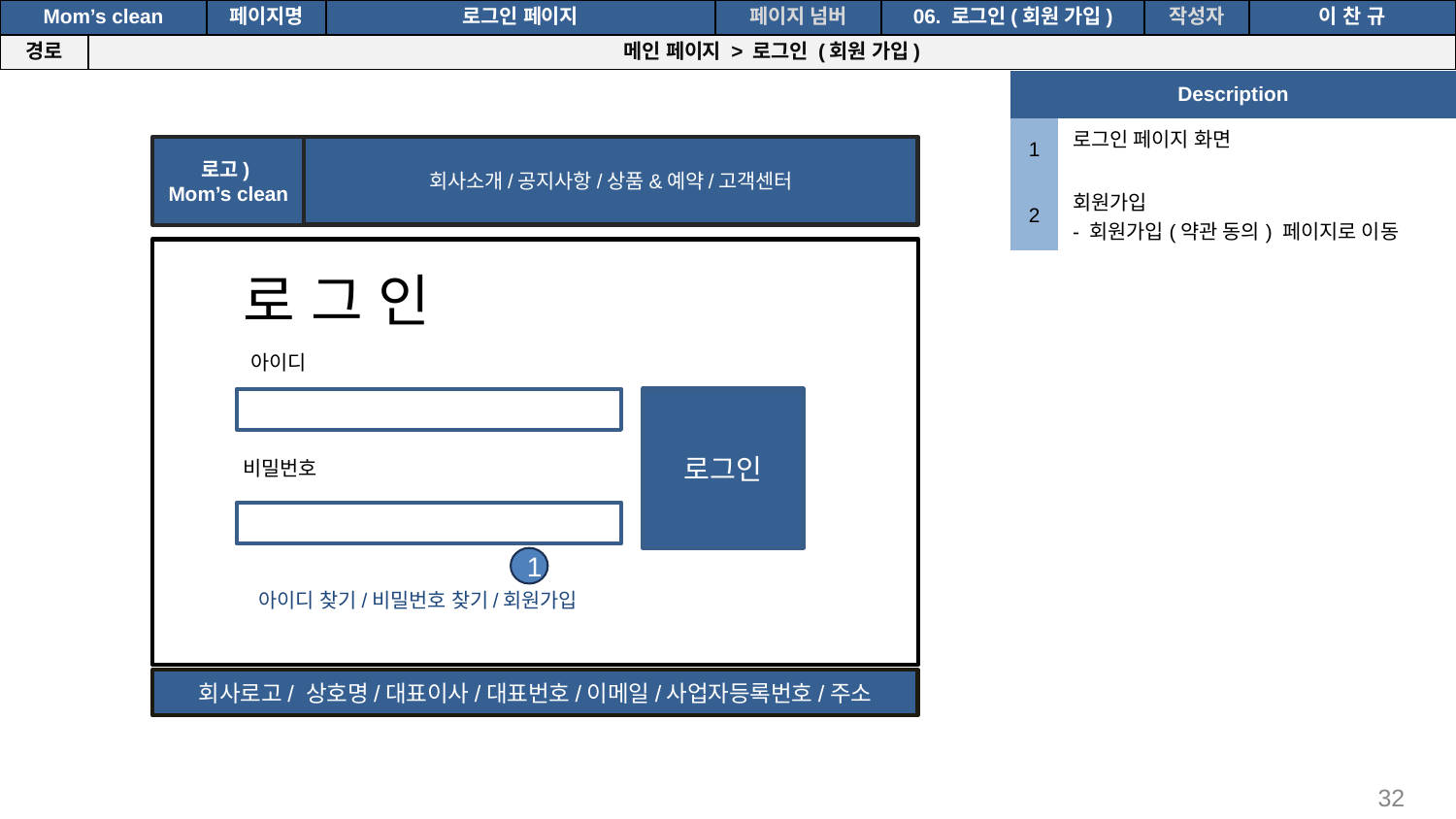

공간(오피스) 대여 시스템
| Mom’s clean |  | 페이지명 | 로그인 페이지 | 페이지 넘버 | 06. 로그인(회원 가입) | 작성자 | 이 찬 규 |
| --- | --- | --- | --- | --- | --- | --- | --- |
| 경로 | 메인 페이지 > 로그인 (회원 가입) |  |  |  |  |  |  |
| Description |  |
| --- | --- |
| 1 | 로그인 페이지 화면 |
| 2 | 회원가입 - 회원가입(약관 동의) 페이지로 이동 |
회사소개/공지사항/상품&예약/고객센터

로고)
Mom’s clean

회사로고/ 상호명/대표이사/대표번호/이메일/사업자등록번호/주소

로 그 인
아이디
로그인

비밀번호

1
아이디 찾기/비밀번호 찾기/회원가입
32